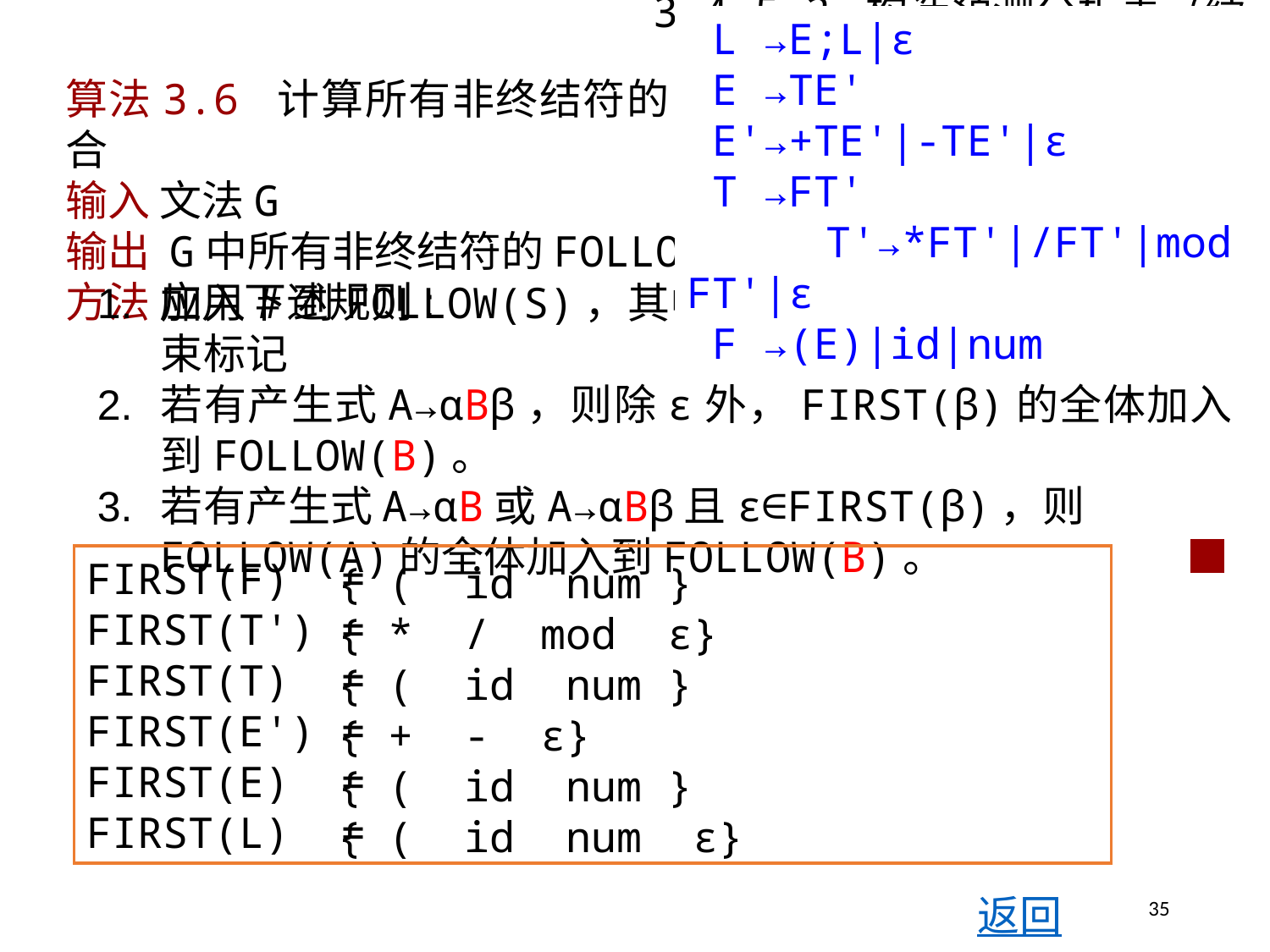

# 3.4.5.2 构造预测分析表（续2）
 L →E;L|ε
 E →TE'
 E'→+TE'|-TE'|ε
 T →FT'
 T'→*FT'|/FT'|mod FT'|ε
 F →(E)|id|num
算法3.6 计算所有非终结符的FOLLOW集合
输入 文法G
输出 G中所有非终结符的FOLLOW集合
方法 应用下述规则:
加入#到FOLLOW(S)，其中S是开始符号，#是输入结束标记
若有产生式A→αBβ，则除ε外，FIRST(β)的全体加入到FOLLOW(B)。
若有产生式A→αB或A→αBβ且ε∈FIRST(β)，则FOLLOW(A)的全体加入到FOLLOW(B)。 		 ■
FIRST(F)  =
FIRST(T') =
FIRST(T)  =
FIRST(E') =
FIRST(E)  =
FIRST(L)  =
{ (  id  num }
{ *  /  mod  ε}
{ (  id  num }
{ +  -  ε}
{ (  id  num }
{ (  id  num  ε}
返回
35